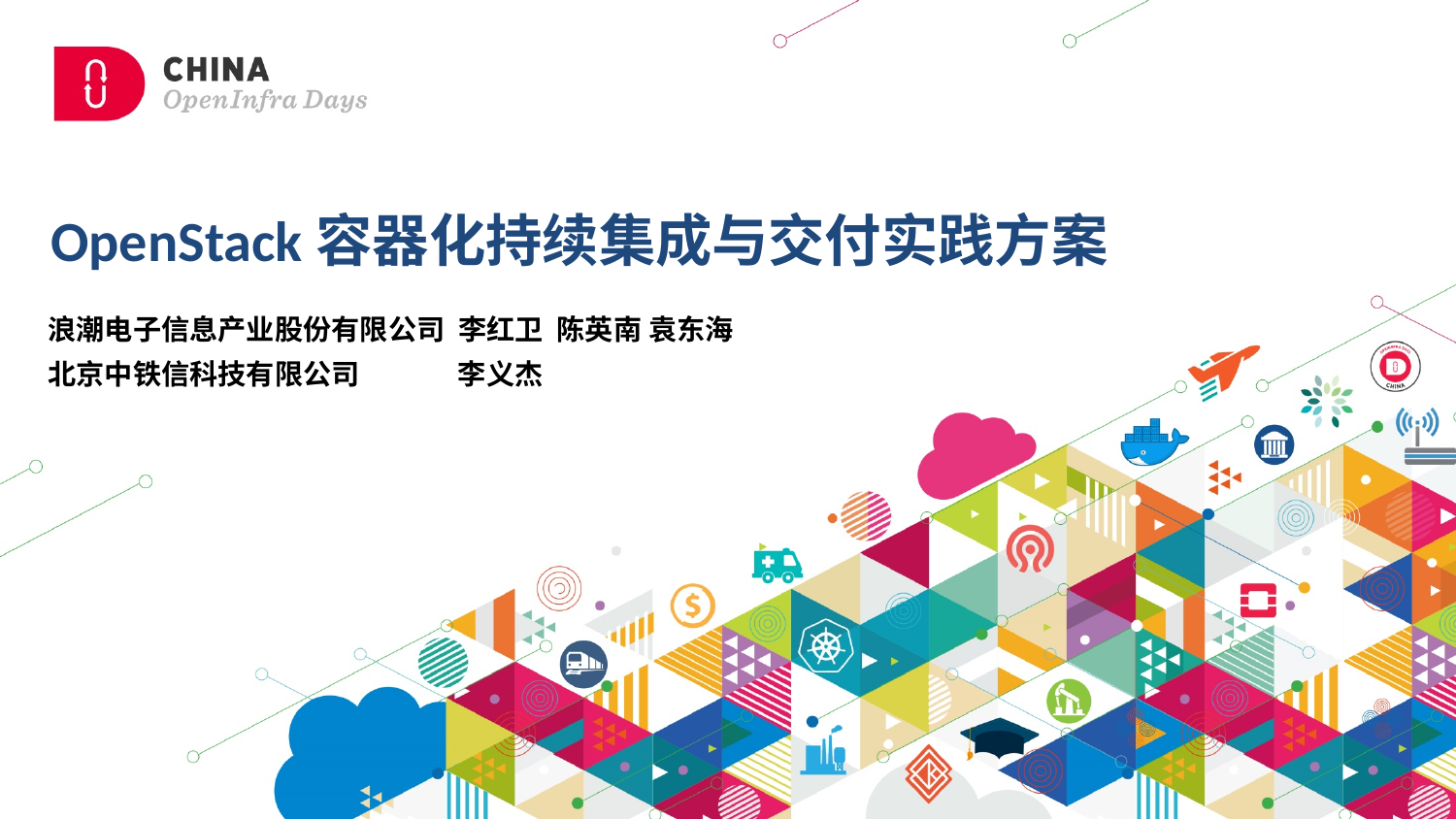

# OpenStack容器化持续集成与交付实践方案
浪潮电子信息产业股份有限公司  李红卫  陈英南 袁东海

北京中铁信科技有限公司               李义杰